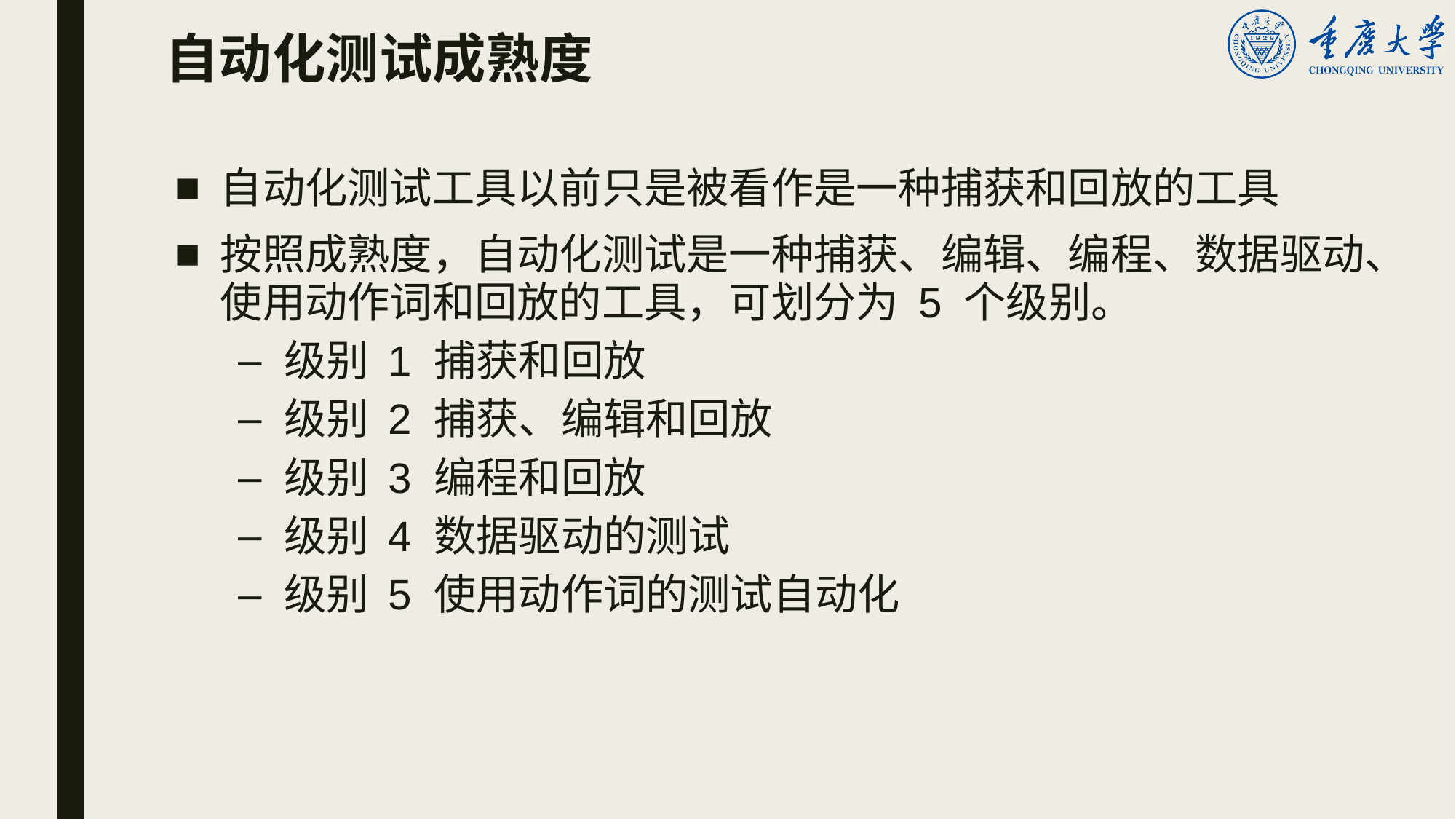

# 自动化测试成熟度
自动化测试工具以前只是被看作是一种捕获和回放的工具
按照成熟度，自动化测试是一种捕获、编辑、编程、数据驱动、使用动作词和回放的工具，可划分为 5 个级别。
级别 1 捕获和回放
级别 2 捕获、编辑和回放
级别 3 编程和回放
级别 4 数据驱动的测试
级别 5 使用动作词的测试自动化